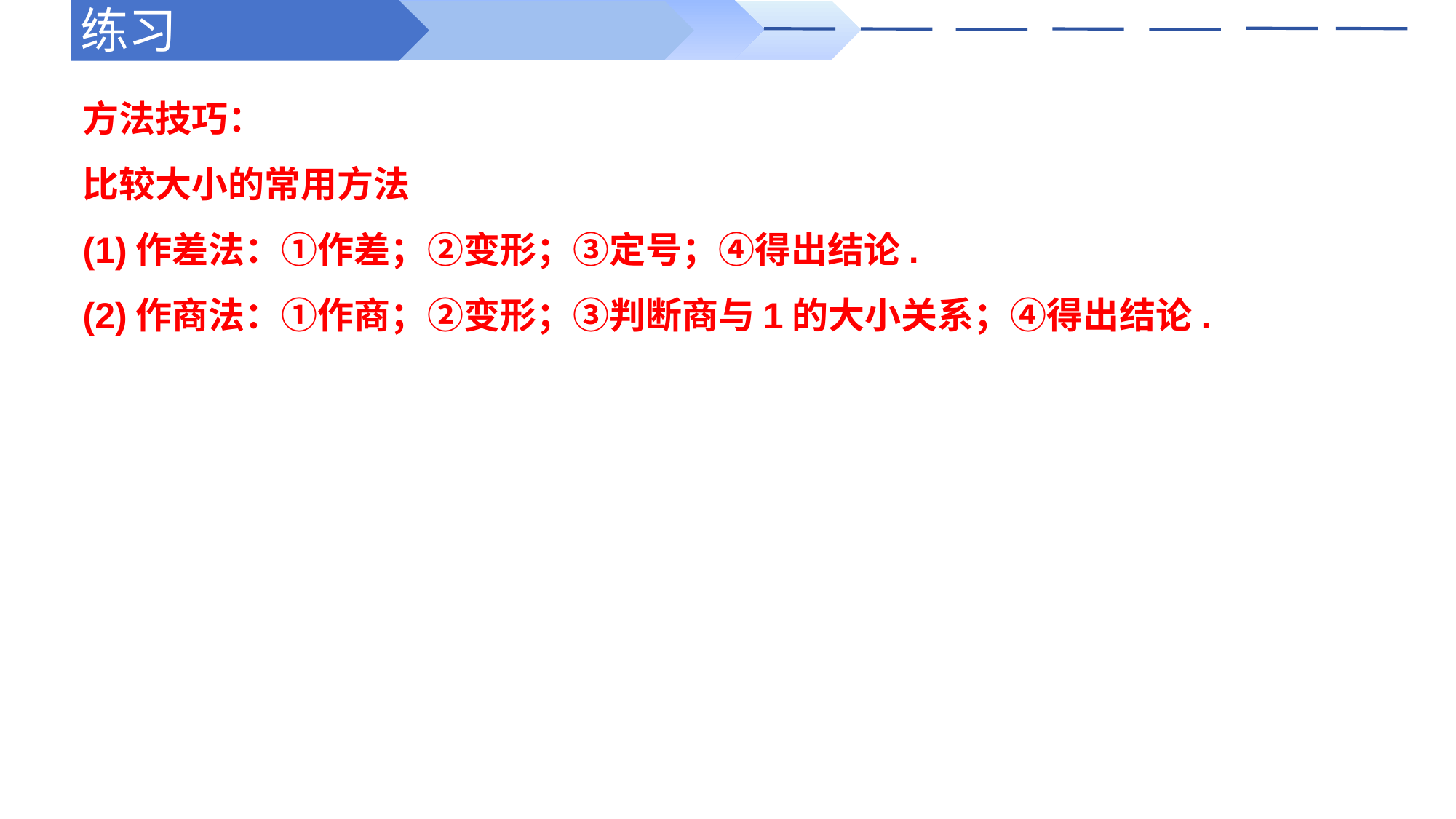

练习

方法技巧：
比较大小的常用方法
(1)作差法：①作差；②变形；③定号；④得出结论.
(2)作商法：①作商；②变形；③判断商与1的大小关系；④得出结论.